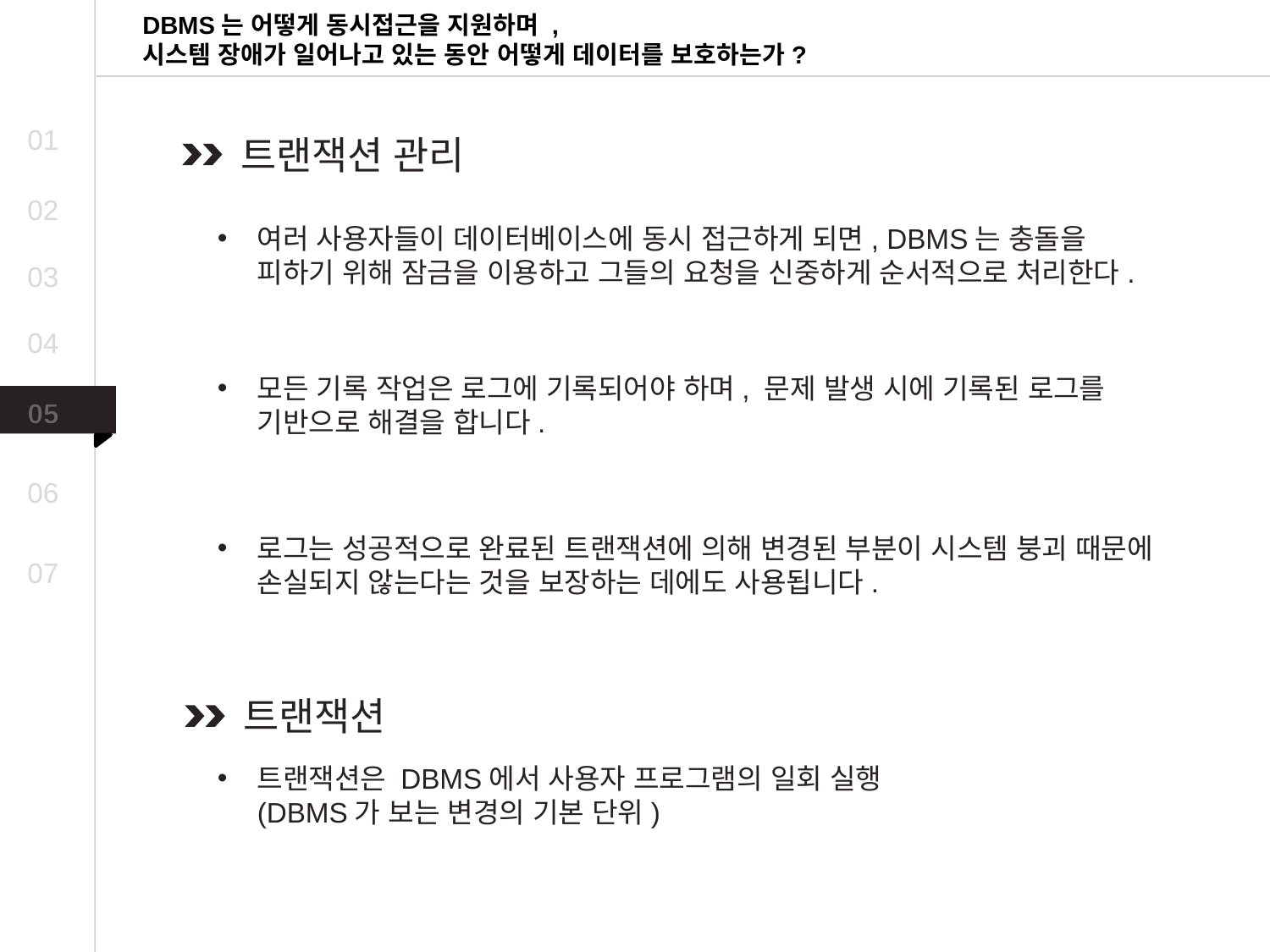

DBMS는 어떻게 동시접근을 지원하며 ,
시스템 장애가 일어나고 있는 동안 어떻게 데이터를 보호하는가?
01
트랜잭션 관리

02
여러 사용자들이 데이터베이스에 동시 접근하게 되면, DBMS는 충돌을 피하기 위해 잠금을 이용하고 그들의 요청을 신중하게 순서적으로 처리한다.
03
04
모든 기록 작업은 로그에 기록되어야 하며, 문제 발생 시에 기록된 로그를 기반으로 해결을 합니다.

05

06
로그는 성공적으로 완료된 트랜잭션에 의해 변경된 부분이 시스템 붕괴 때문에 손실되지 않는다는 것을 보장하는 데에도 사용됩니다.
07
트랜잭션

트랜잭션은 DBMS에서 사용자 프로그램의 일회 실행
(DBMS가 보는 변경의 기본 단위)